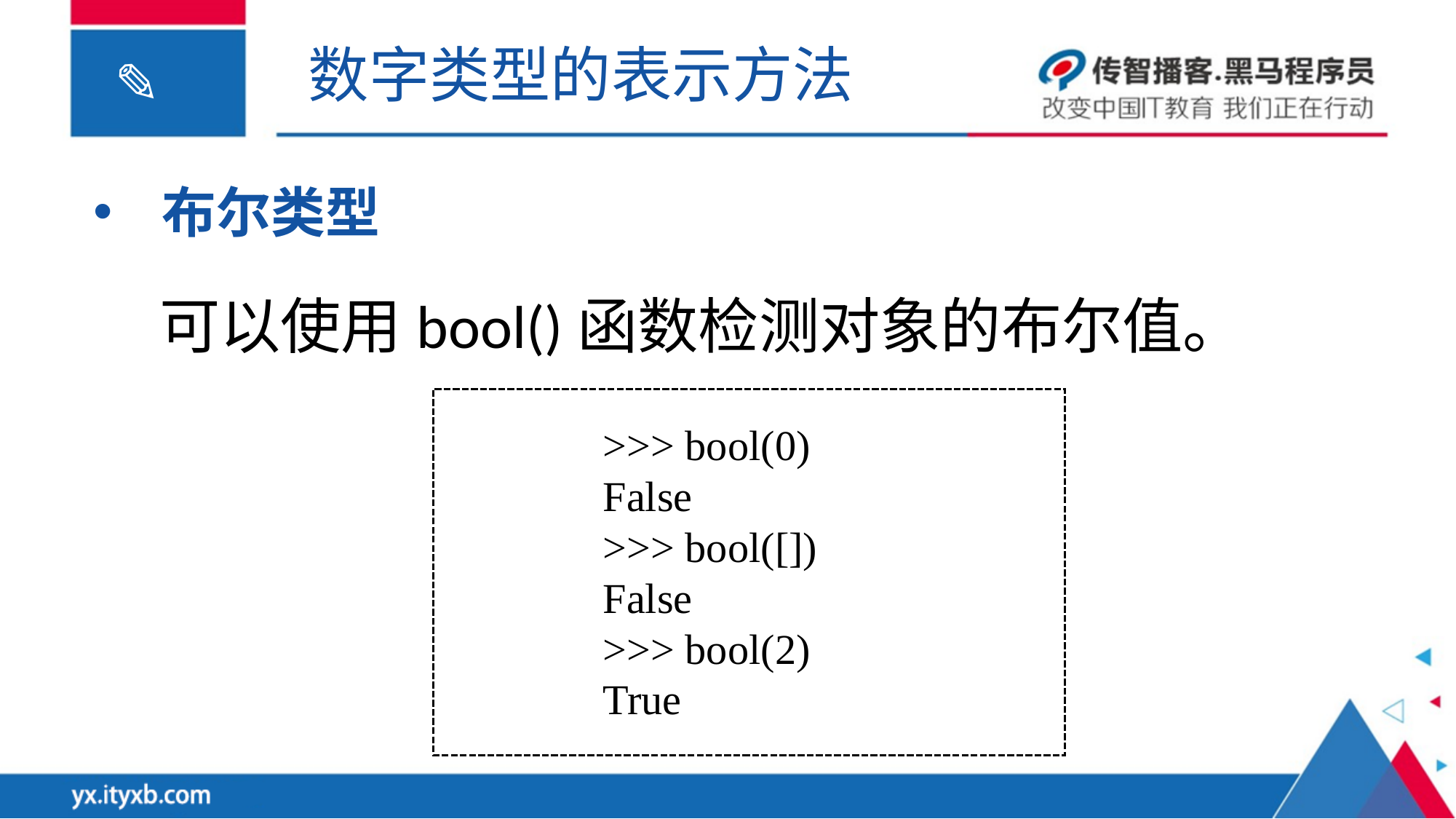

数字类型的表示方法
布尔类型
可以使用bool()函数检测对象的布尔值。

>>> bool(0)
False
>>> bool([])
False
>>> bool(2)
True